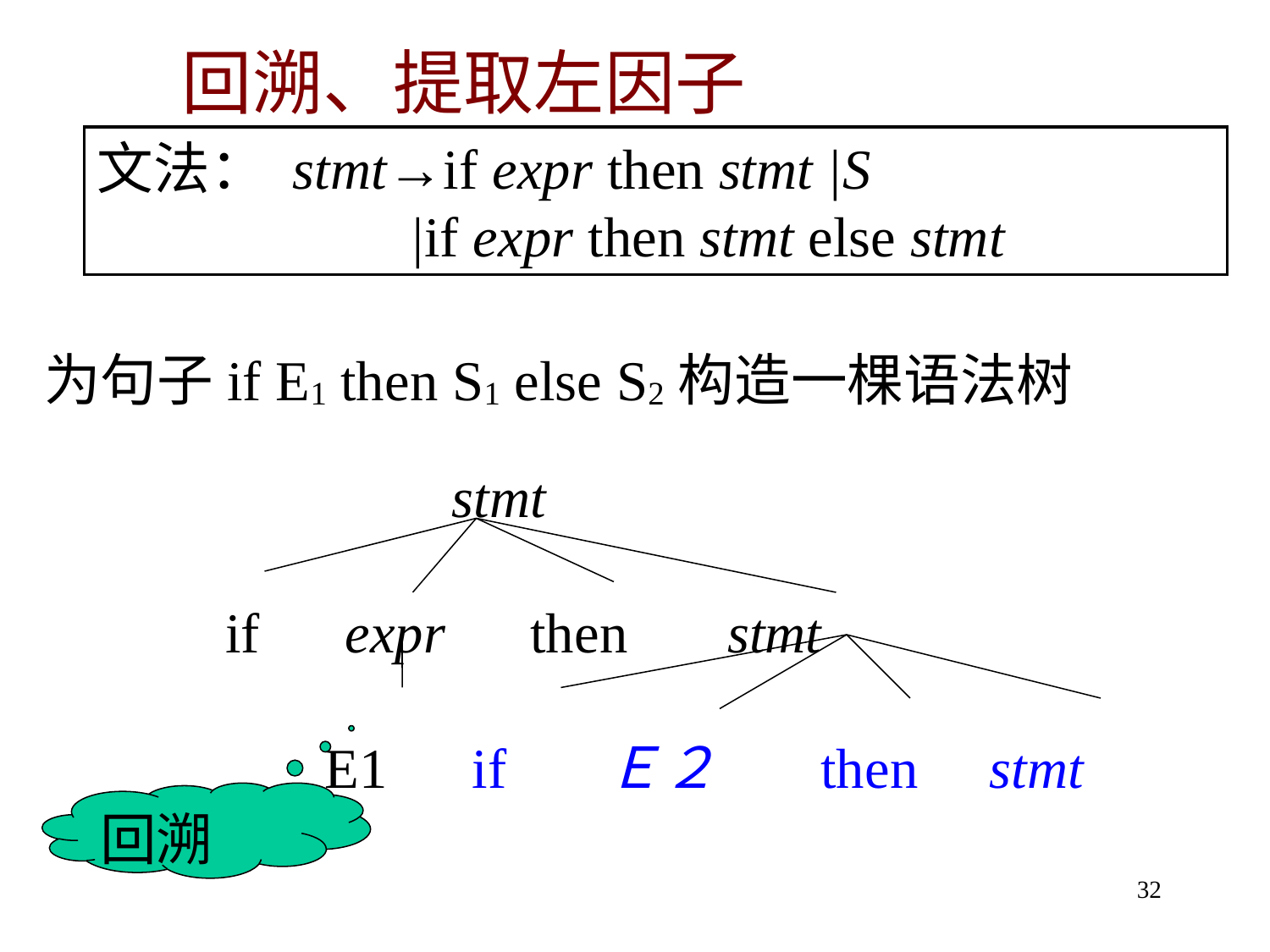

回溯、提取左因子
文法： stmt→if expr then stmt |S
                      |if expr then stmt else stmt
为句子if E1 then S1 else S2构造一棵语法树
                               stmt
               if      expr      then       stmt
                      E1      if      Ｅ２       then     stmt

回溯

32